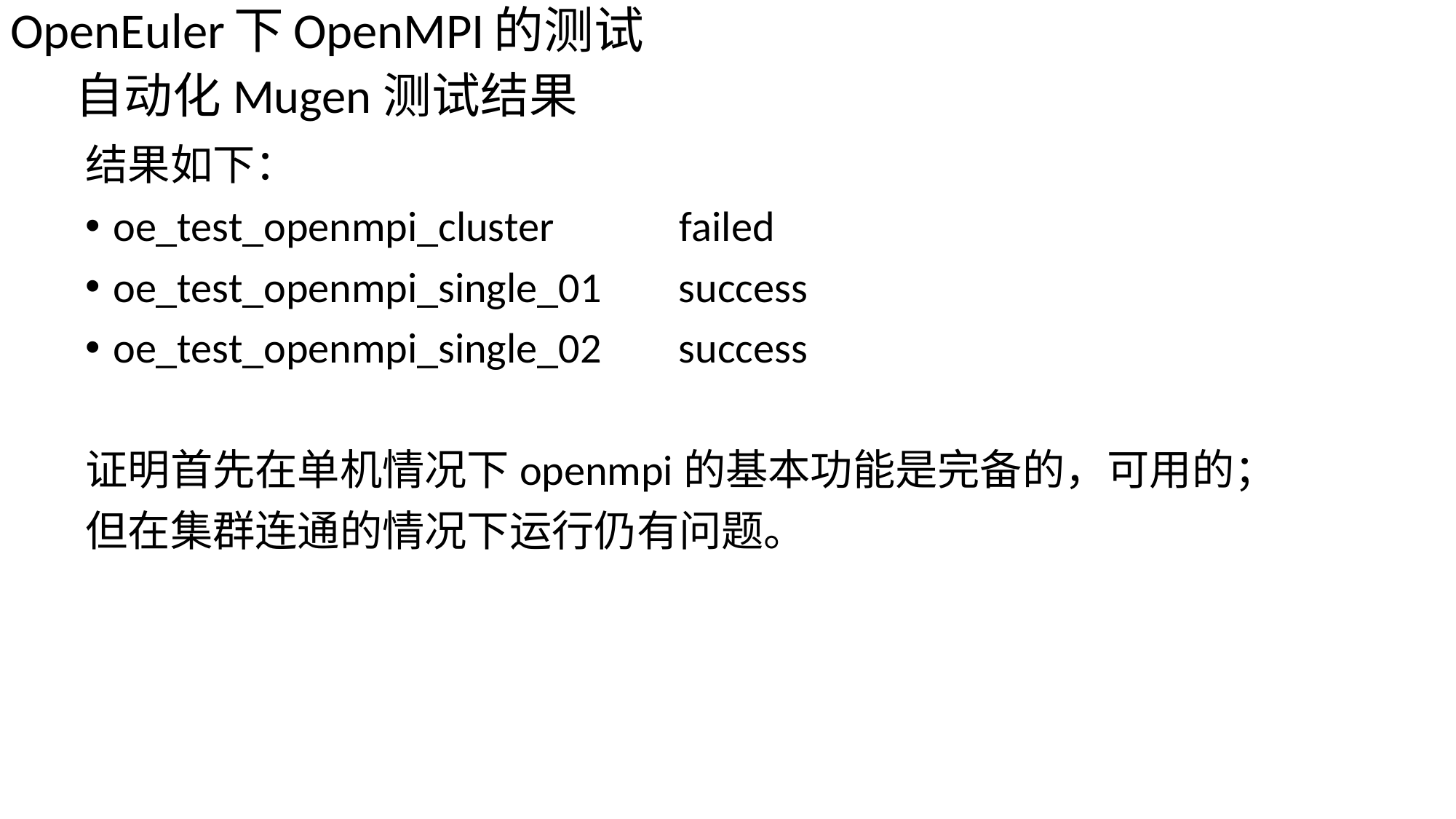

OpenEuler下OpenMPI的测试
自动化Mugen测试结果
结果如下：
oe_test_openmpi_cluster             failed
oe_test_openmpi_single_01        success
oe_test_openmpi_single_02        success

证明首先在单机情况下openmpi的基本功能是完备的，可用的；
但在集群连通的情况下运行仍有问题。